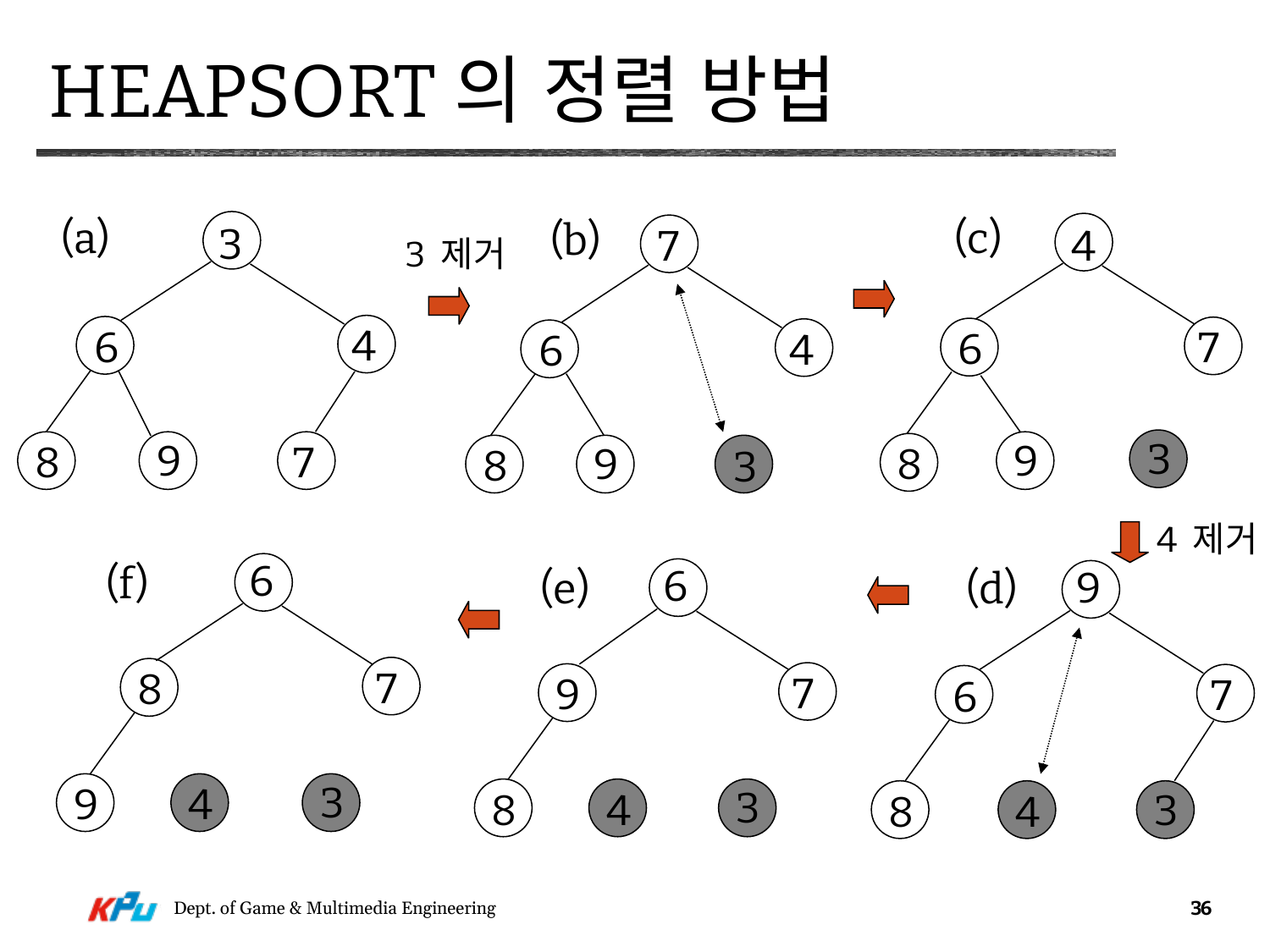

# Heapsort의 정렬 방법

(a)
(c)
(b)
3

4

7
3 제거

4
6
7

6
4

6

3
9
9
8
7

9
8

8

3

4 제거

6
(f)
6

9
(e)
(d)

7
8

7
9
7

6

3
9
4

3
8
4
3
8
4

Dept. of Game & Multimedia Engineering
36